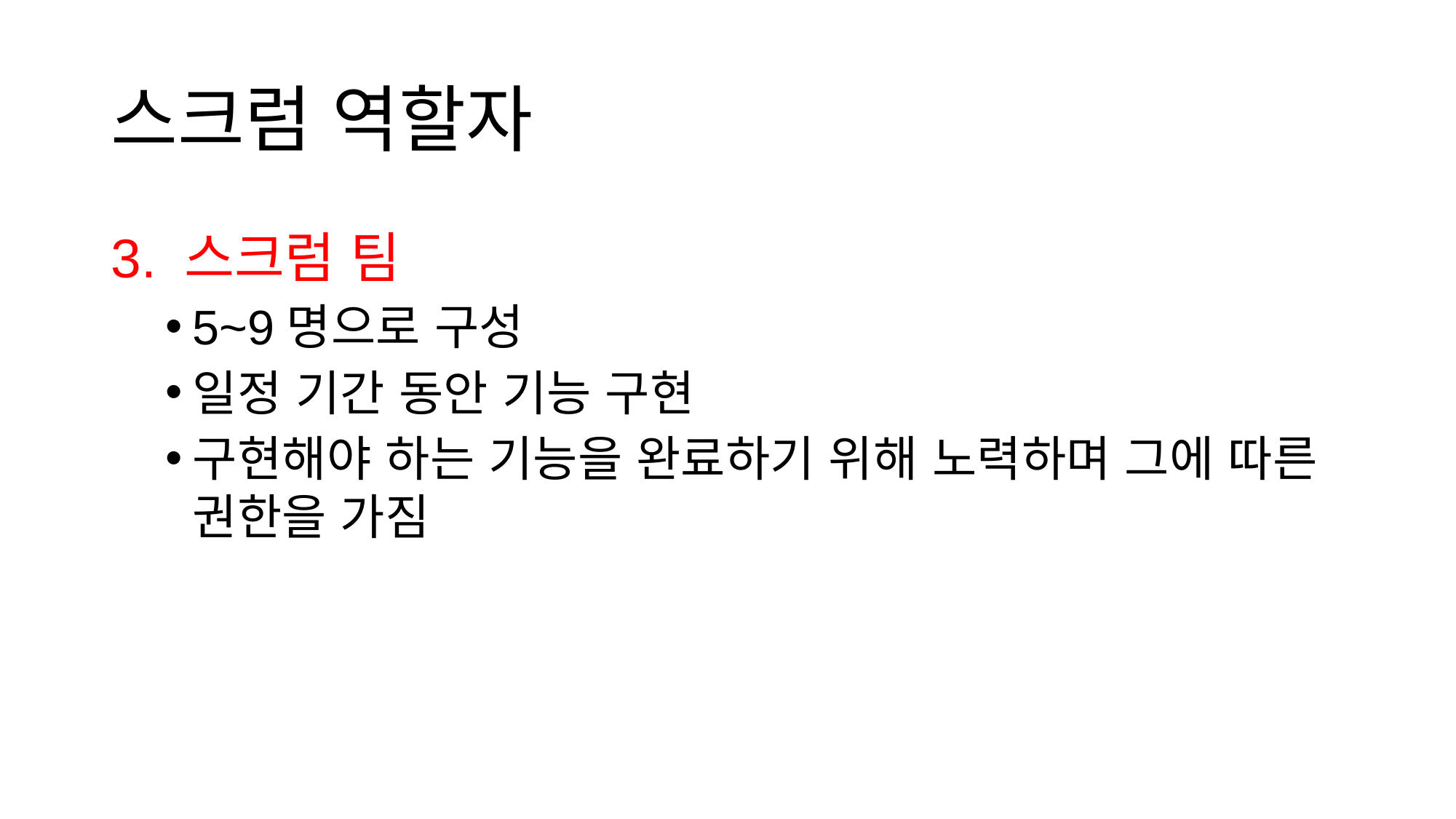

# 스크럼 역할자
3. 스크럼 팀
5~9명으로 구성
일정 기간 동안 기능 구현
구현해야 하는 기능을 완료하기 위해 노력하며 그에 따른 권한을 가짐